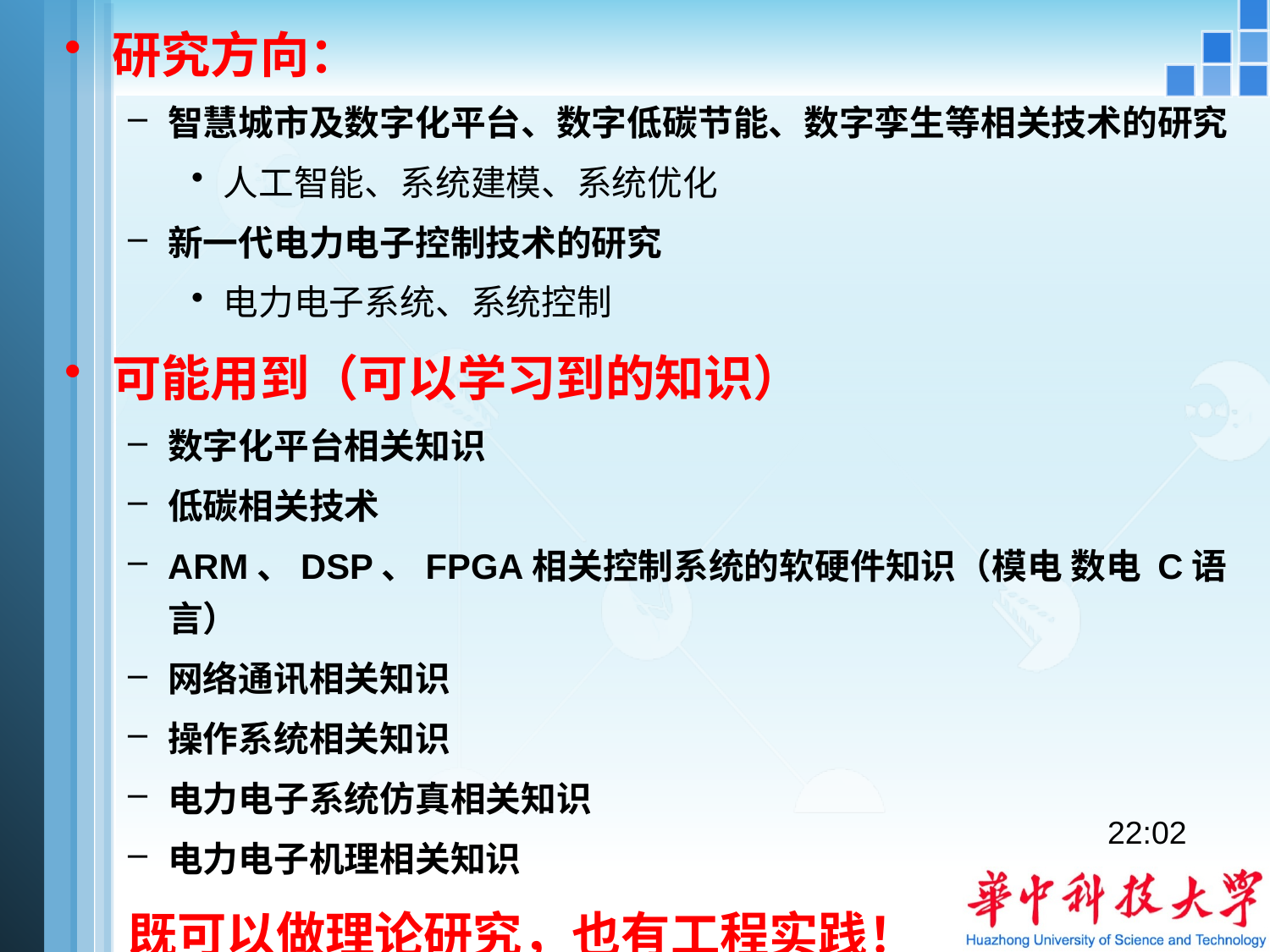

研究方向：
智慧城市及数字化平台、数字低碳节能、数字孪生等相关技术的研究
人工智能、系统建模、系统优化
新一代电力电子控制技术的研究
电力电子系统、系统控制
可能用到（可以学习到的知识）
数字化平台相关知识
低碳相关技术
ARM、DSP、FPGA相关控制系统的软硬件知识（模电 数电 C语言）
网络通讯相关知识
操作系统相关知识
电力电子系统仿真相关知识
电力电子机理相关知识
既可以做理论研究，也有工程实践！
22:02